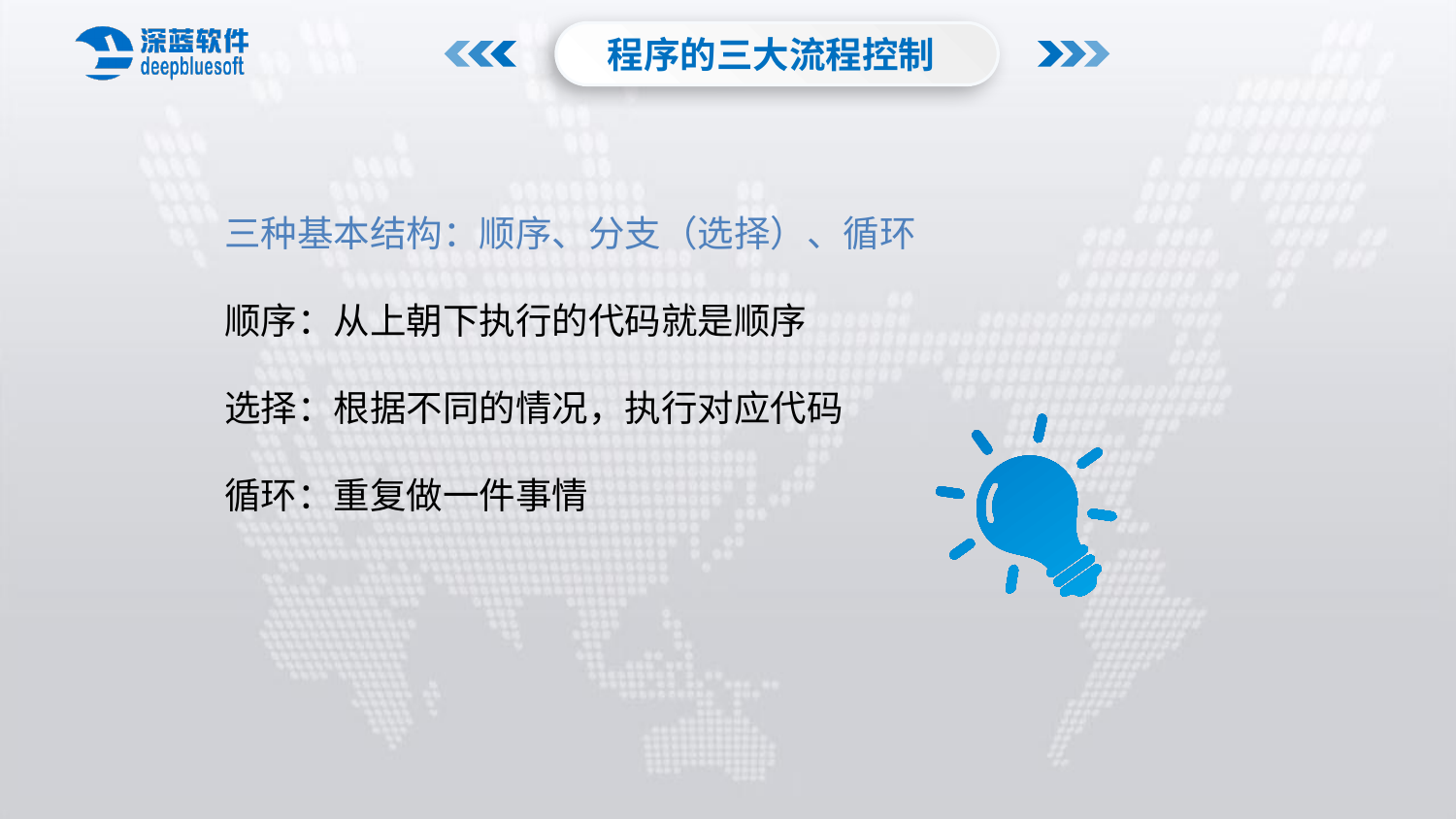

程序的三大流程控制

三种基本结构：顺序、分支（选择）、循环

顺序：从上朝下执行的代码就是顺序

选择：根据不同的情况，执行对应代码

循环：重复做一件事情